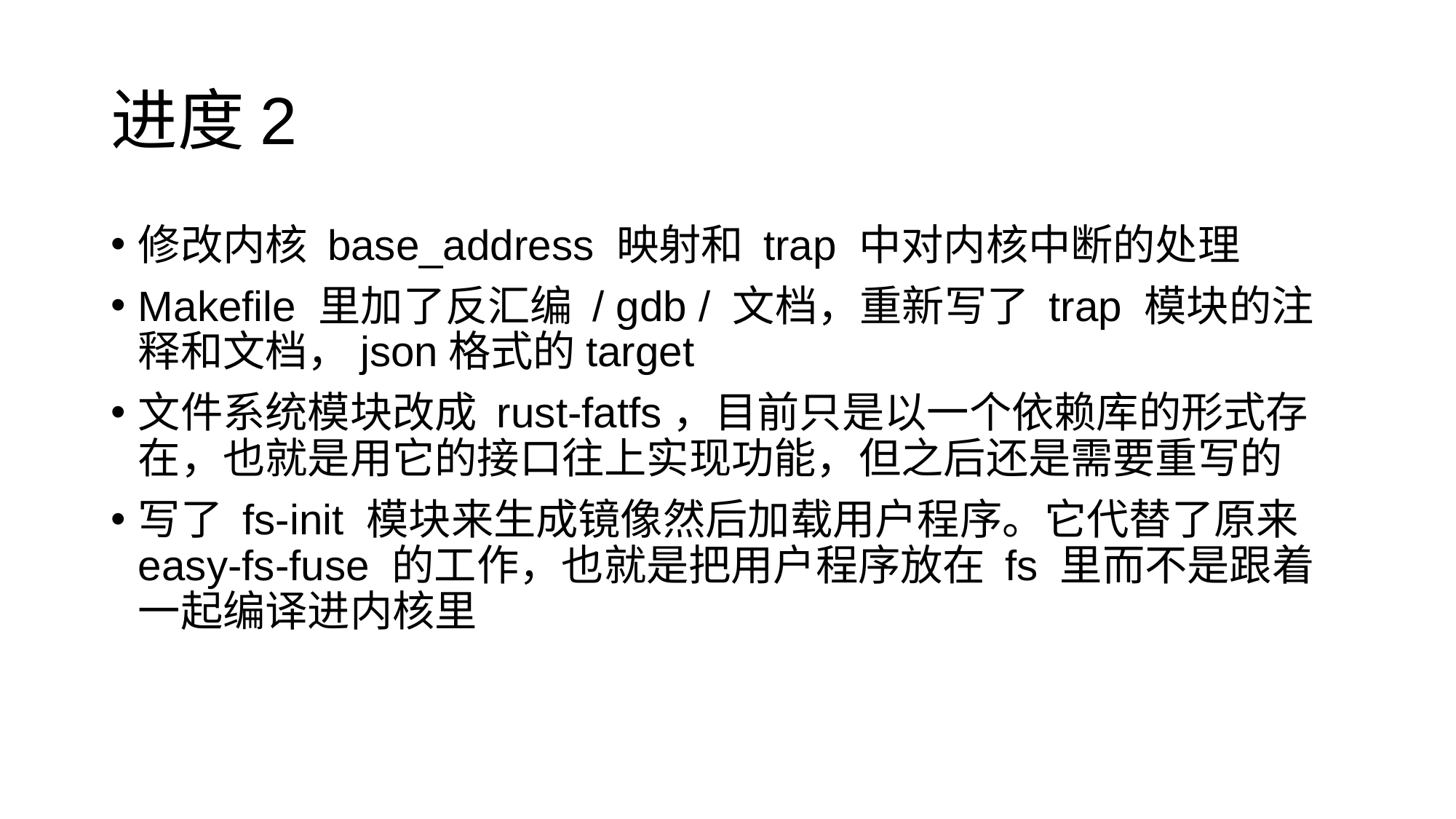

# 进度2
修改内核 base_address 映射和 trap 中对内核中断的处理
Makefile 里加了反汇编 / gdb / 文档，重新写了 trap 模块的注释和文档，json格式的target
文件系统模块改成 rust-fatfs，目前只是以一个依赖库的形式存在，也就是用它的接口往上实现功能，但之后还是需要重写的
写了 fs-init 模块来生成镜像然后加载用户程序。它代替了原来 easy-fs-fuse 的工作，也就是把用户程序放在 fs 里而不是跟着一起编译进内核里